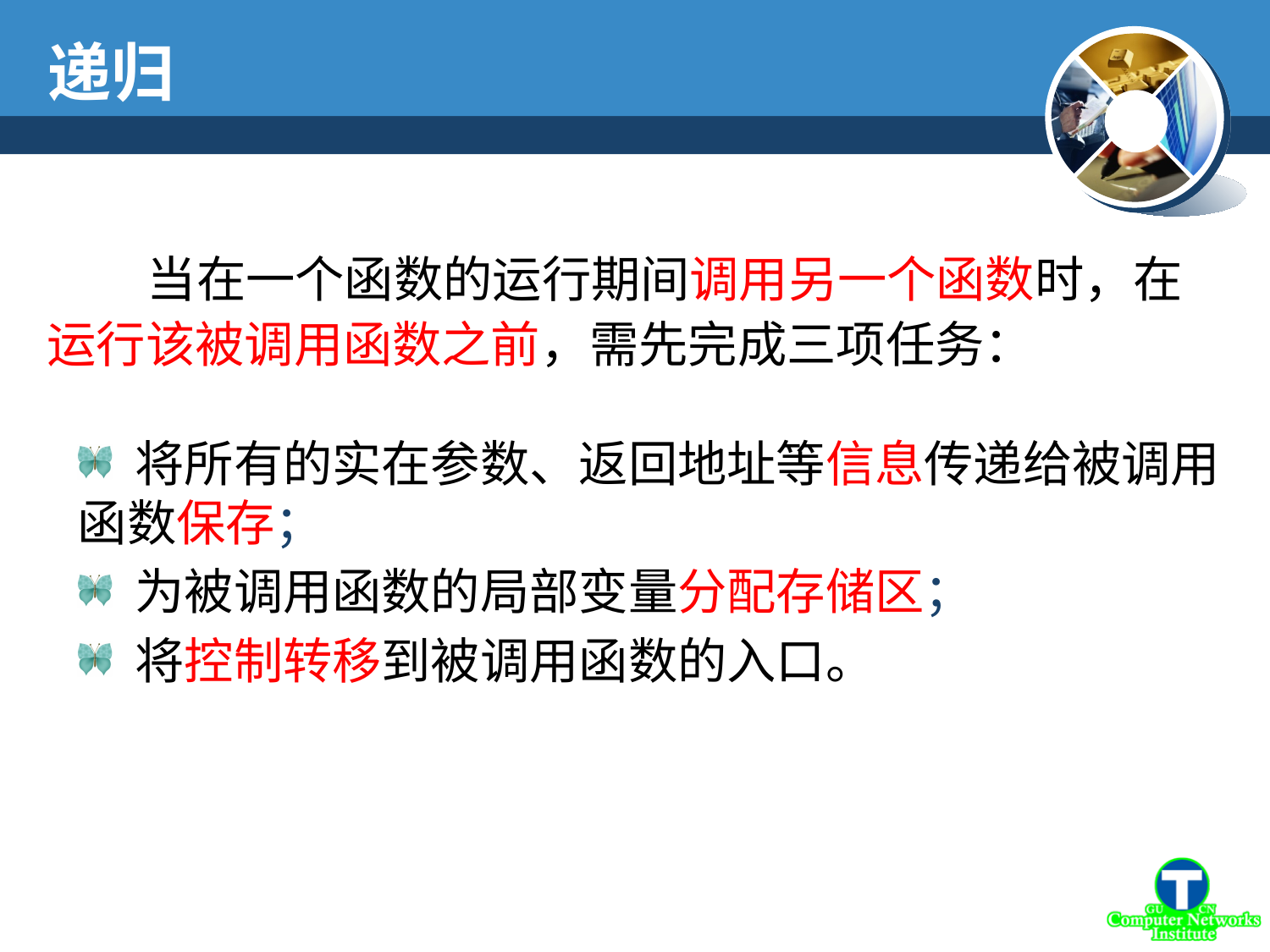

递归
        当在一个函数的运行期间调用另一个函数时，在运行该被调用函数之前，需先完成三项任务：
# 将所有的实在参数、返回地址等信息传递给被调用函数保存；
 为被调用函数的局部变量分配存储区；
 将控制转移到被调用函数的入口。